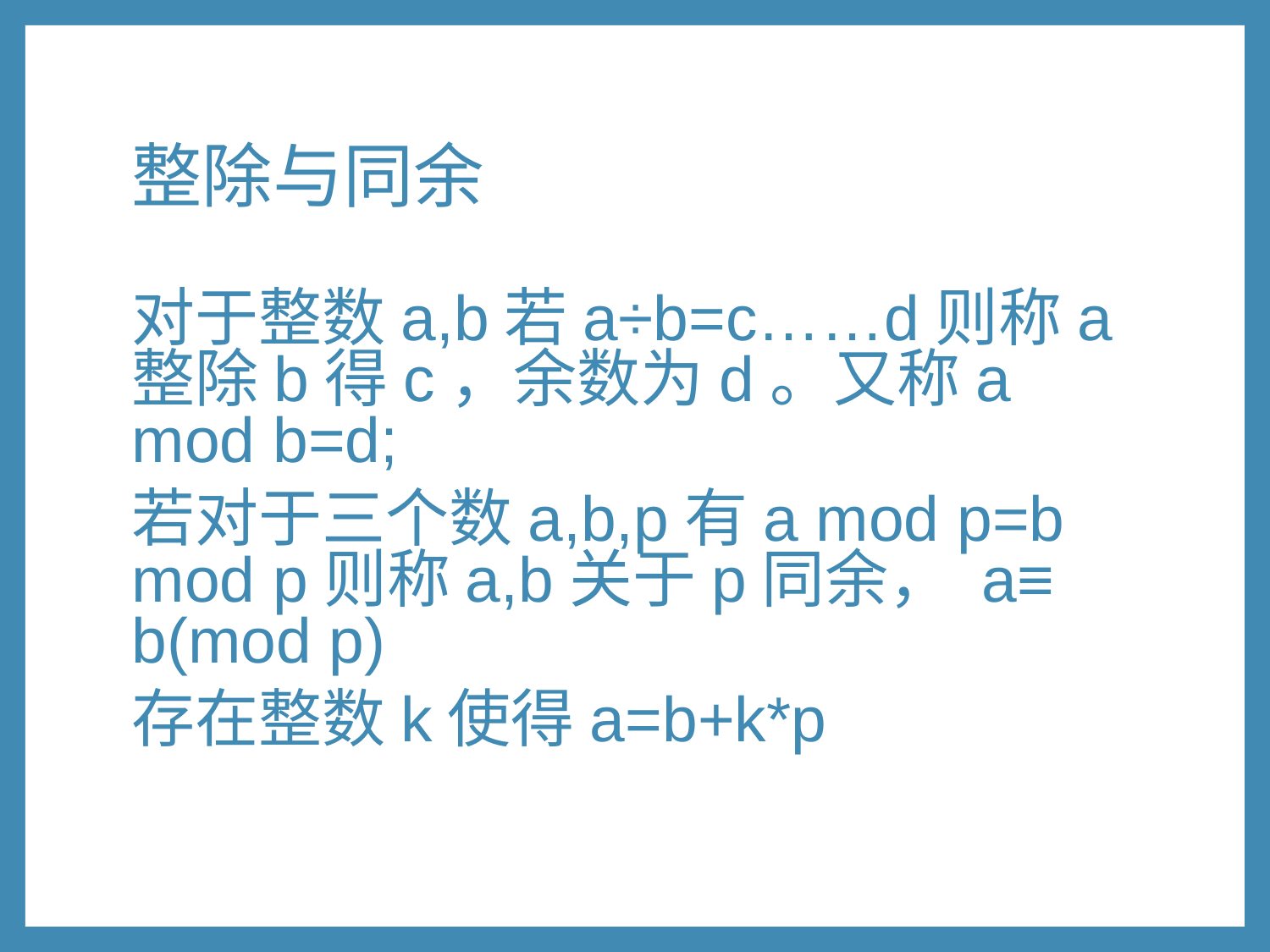

# 整除与同余
对于整数a,b若a÷b=c……d则称a整除b得c，余数为d。又称a mod b=d;
若对于三个数a,b,p有a mod p=b mod p则称a,b关于p同余， a≡ b(mod p)
存在整数k使得a=b+k*p